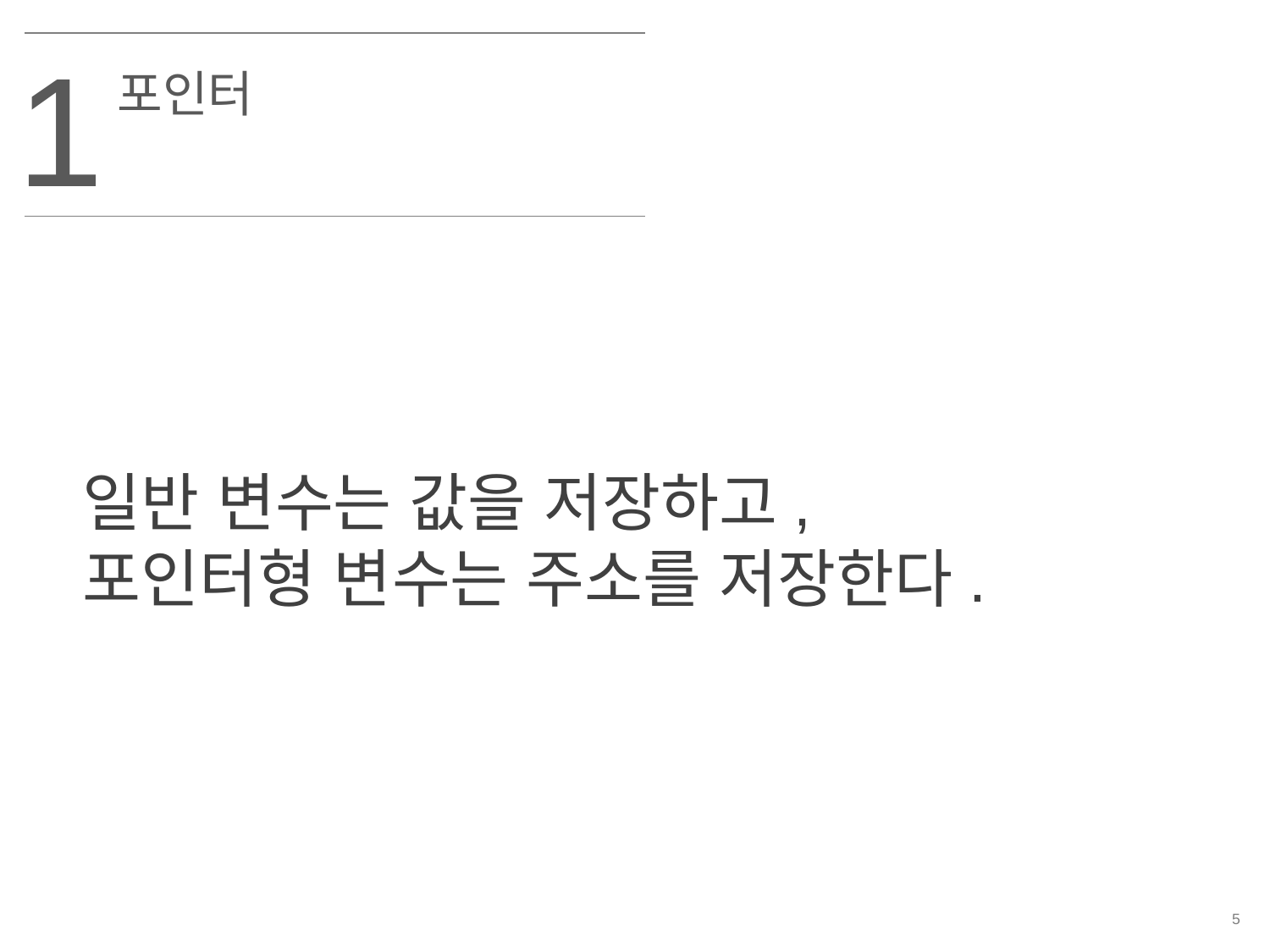

1
포인터

일반 변수는 값을 저장하고,
포인터형 변수는 주소를 저장한다.